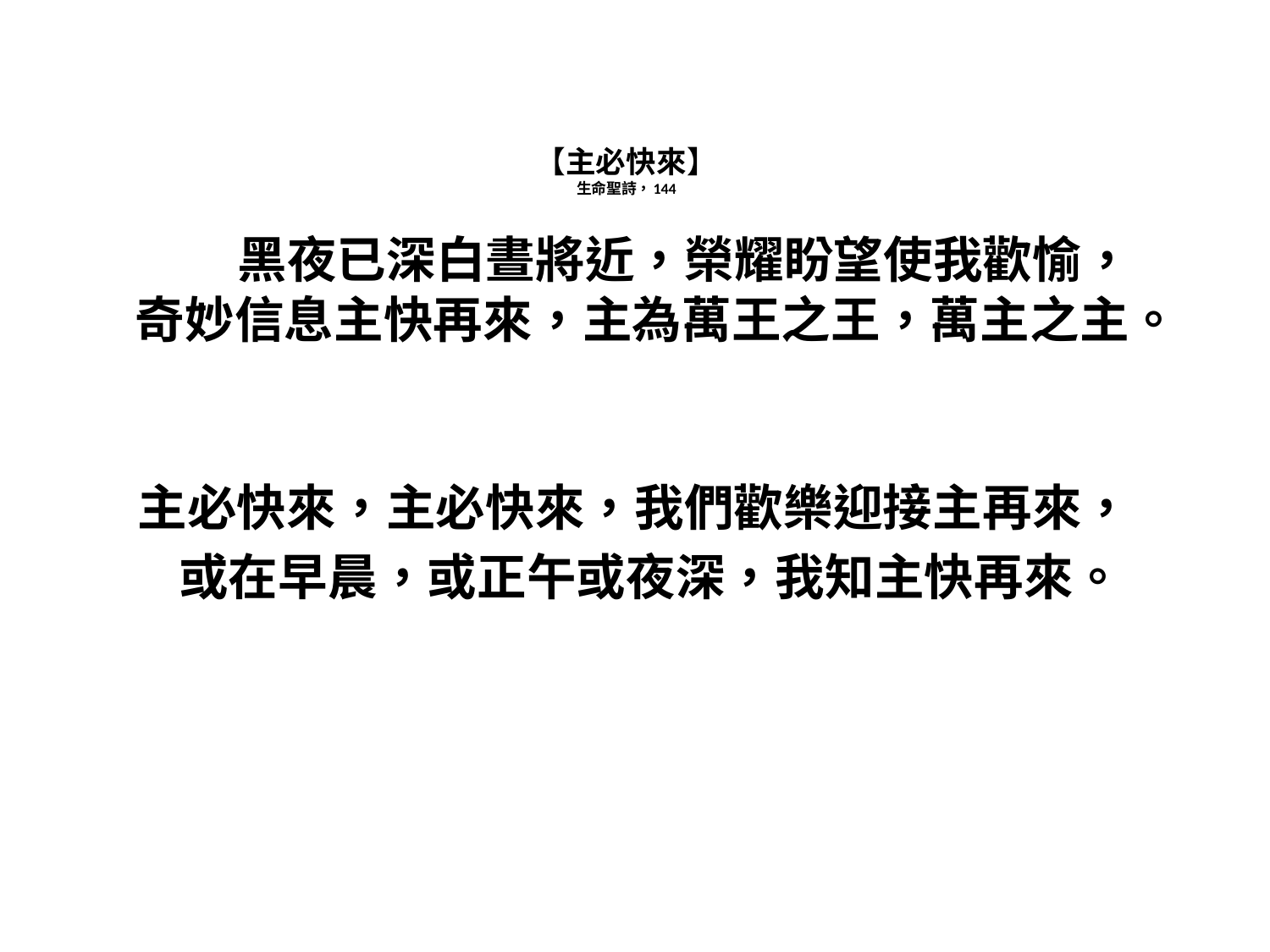

# 【主必快來】 生命聖詩，144
        黑夜已深白晝將近，榮耀盼望使我歡愉，
奇妙信息主快再來，主為萬王之王，萬主之主。
主必快來，主必快來，我們歡樂迎接主再來，
  或在早晨，或正午或夜深，我知主快再來。